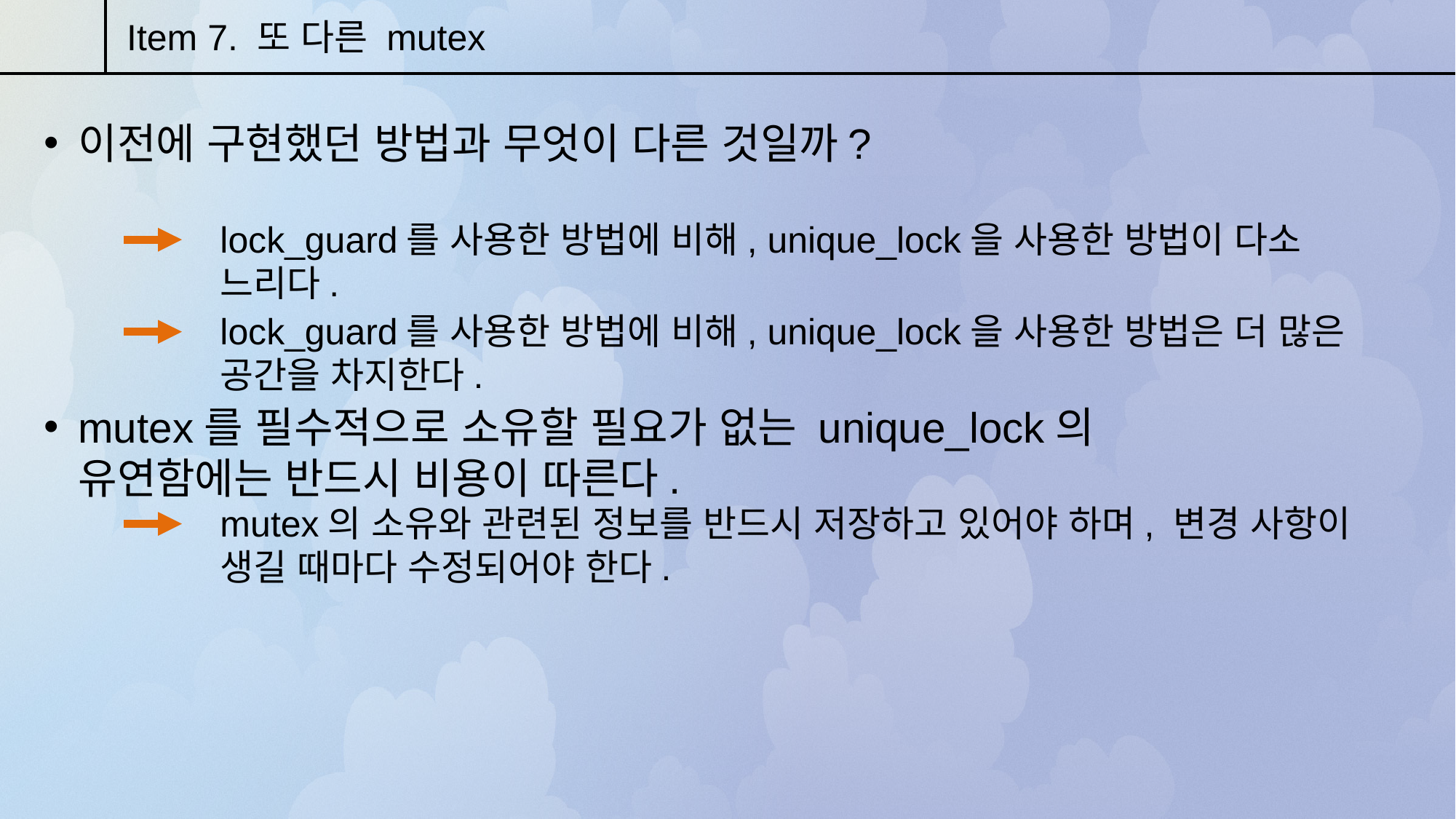

Item 7. 또 다른 mutex
이전에 구현했던 방법과 무엇이 다른 것일까?
lock_guard를 사용한 방법에 비해, unique_lock을 사용한 방법이 다소 느리다.
lock_guard를 사용한 방법에 비해, unique_lock을 사용한 방법은 더 많은 공간을 차지한다.
mutex를 필수적으로 소유할 필요가 없는 unique_lock의 유연함에는 반드시 비용이 따른다.
mutex의 소유와 관련된 정보를 반드시 저장하고 있어야 하며, 변경 사항이 생길 때마다 수정되어야 한다.